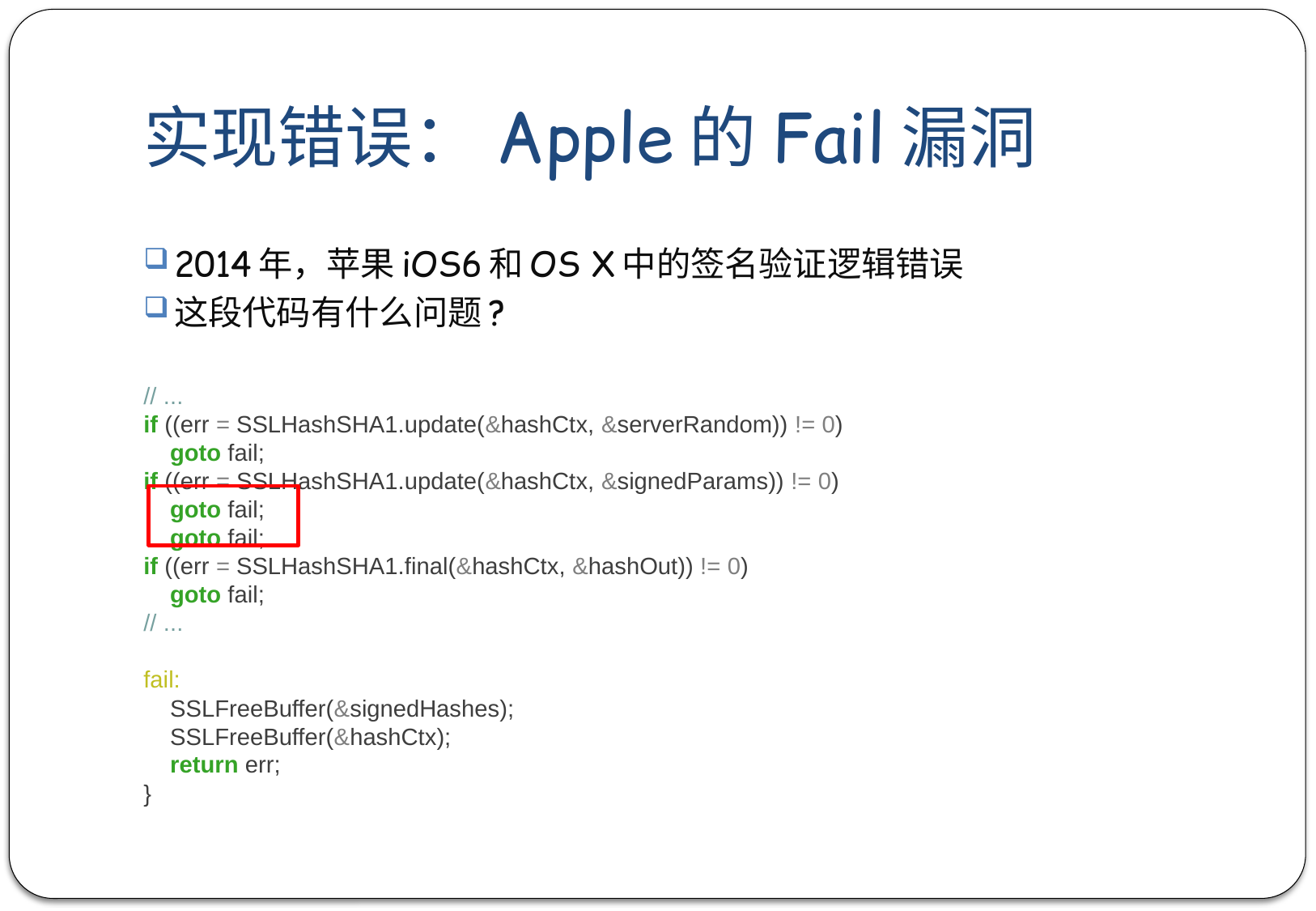

# 实现错误：Apple的Fail漏洞
2014年，苹果iOS6和OS X中的签名验证逻辑错误
这段代码有什么问题?

// ...
if ((err = SSLHashSHA1.update(&hashCtx, &serverRandom)) != 0)
    goto fail;
if ((err = SSLHashSHA1.update(&hashCtx, &signedParams)) != 0)
    goto fail;
    goto fail;
if ((err = SSLHashSHA1.final(&hashCtx, &hashOut)) != 0)
    goto fail;
// ...

fail:
    SSLFreeBuffer(&signedHashes);
    SSLFreeBuffer(&hashCtx);
    return err;
}